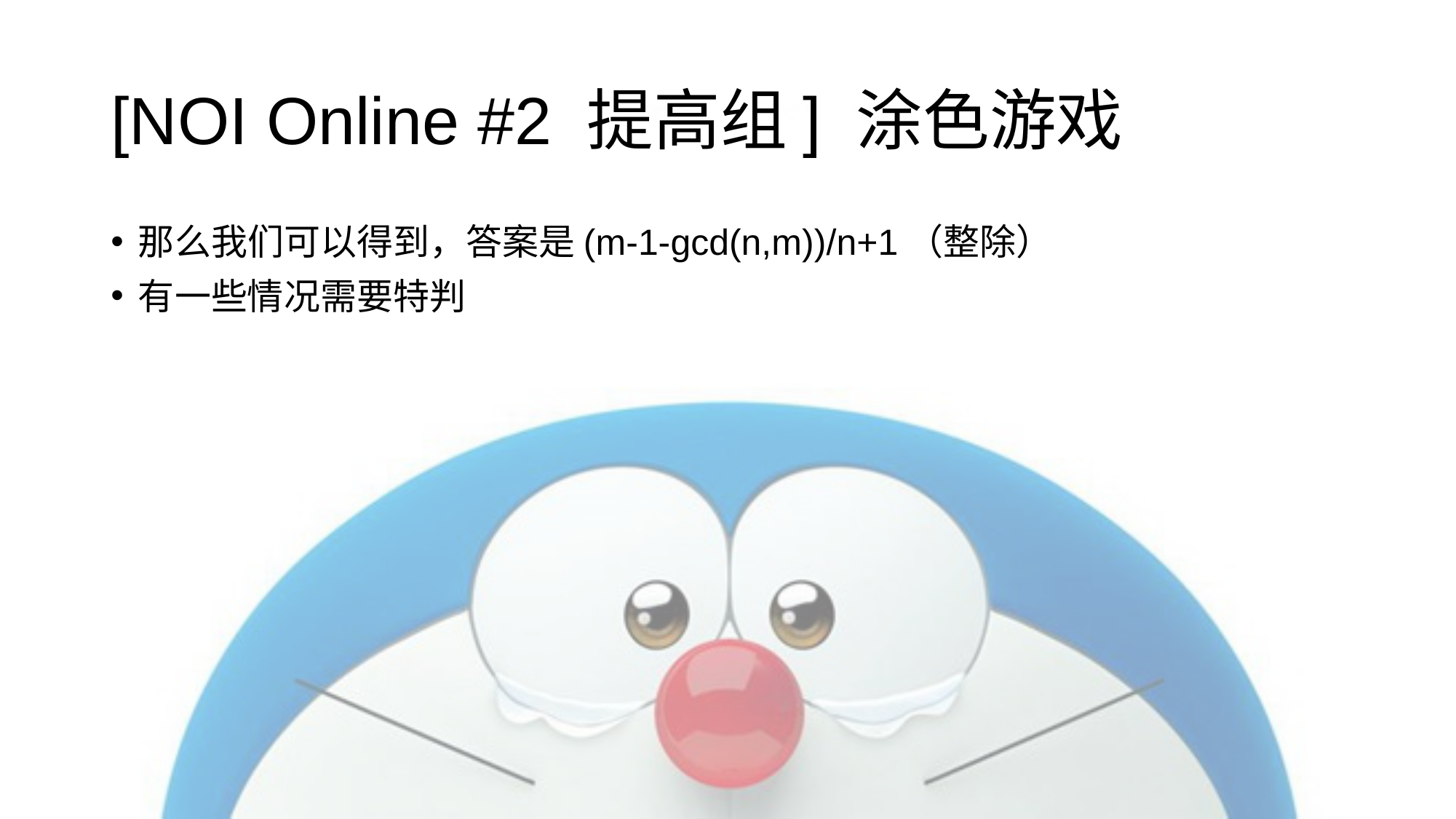

# [NOI Online #2 提高组] 涂色游戏
那么我们可以得到，答案是(m-1-gcd(n,m))/n+1（整除）
有一些情况需要特判